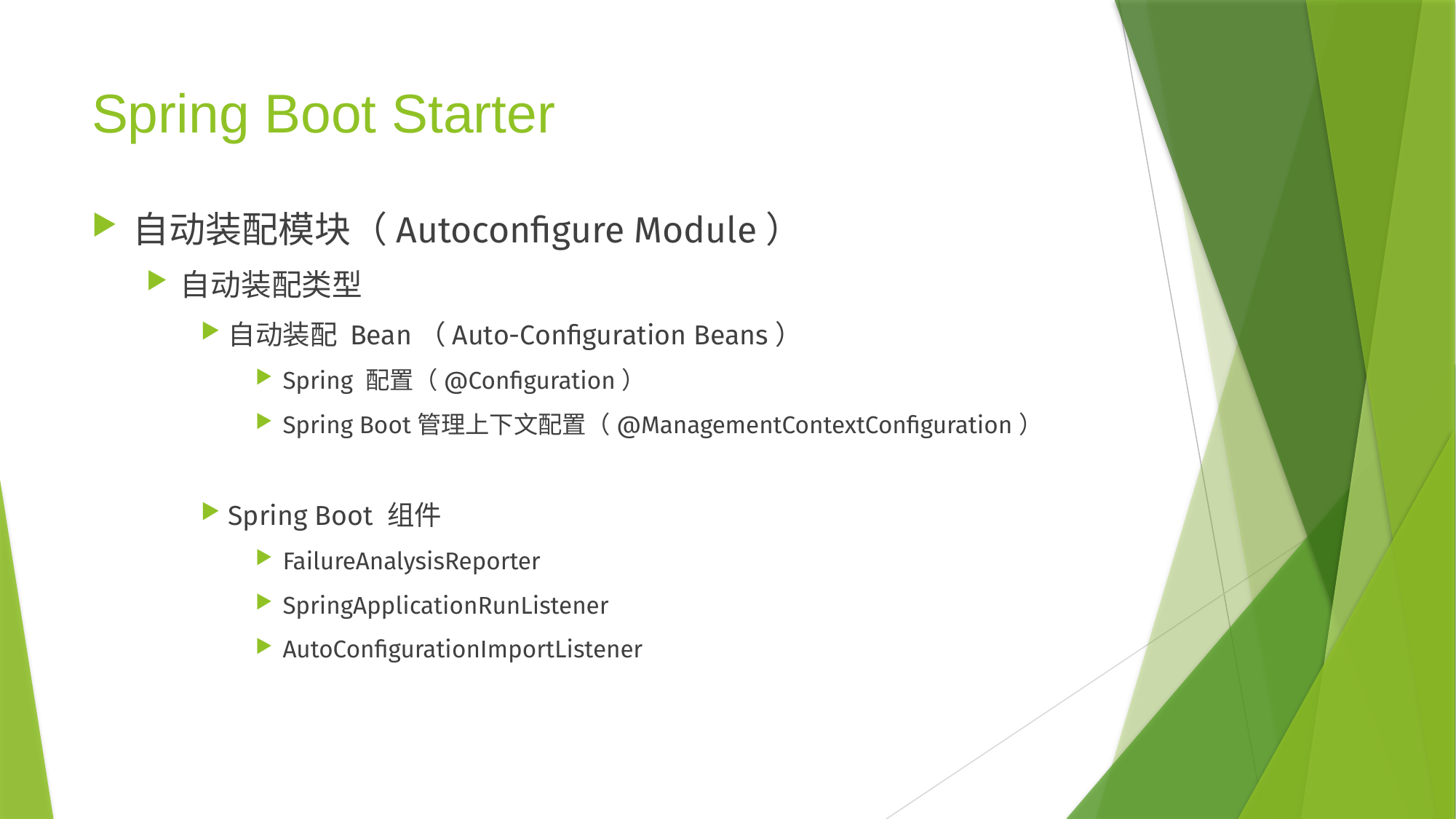

# Spring Boot Starter
自动装配模块（Autoconfigure Module）
自动装配类型
自动装配 Bean（Auto-Configuration Beans）
Spring 配置（@Configuration）
Spring Boot管理上下文配置（@ManagementContextConfiguration）

Spring Boot 组件
FailureAnalysisReporter
SpringApplicationRunListener
AutoConfigurationImportListener